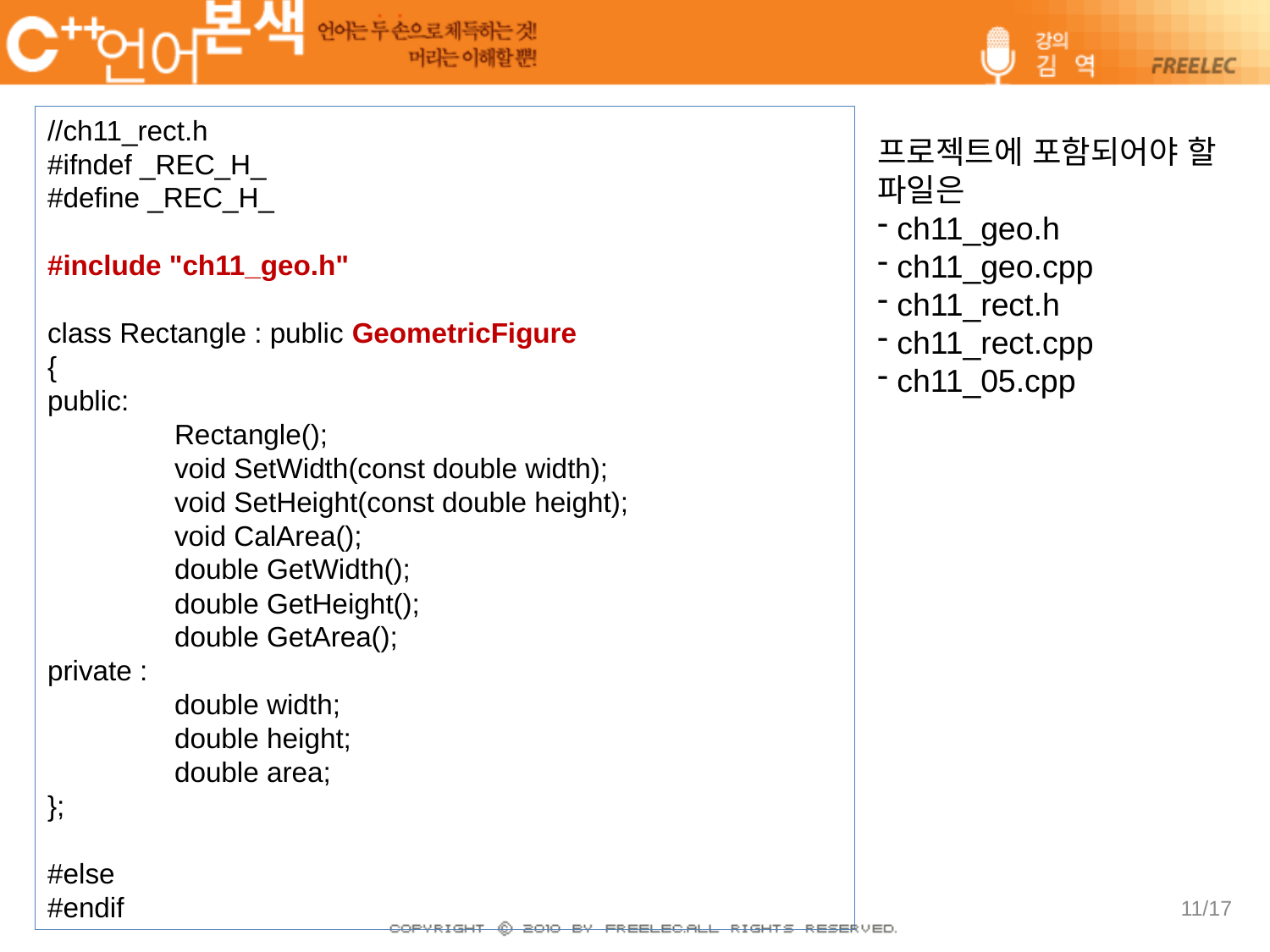

//ch11_rect.h
#ifndef _REC_H_
#define _REC_H_

#include "ch11_geo.h"

class Rectangle : public GeometricFigure
{
public:
	Rectangle();
	void SetWidth(const double width);
	void SetHeight(const double height);
	void CalArea();
	double GetWidth();
	double GetHeight();
	double GetArea();
private :
	double width;
	double height;
	double area;
};

#else
#endif
프로젝트에 포함되어야 할 파일은
 ch11_geo.h
 ch11_geo.cpp
 ch11_rect.h
 ch11_rect.cpp
 ch11_05.cpp
11/17